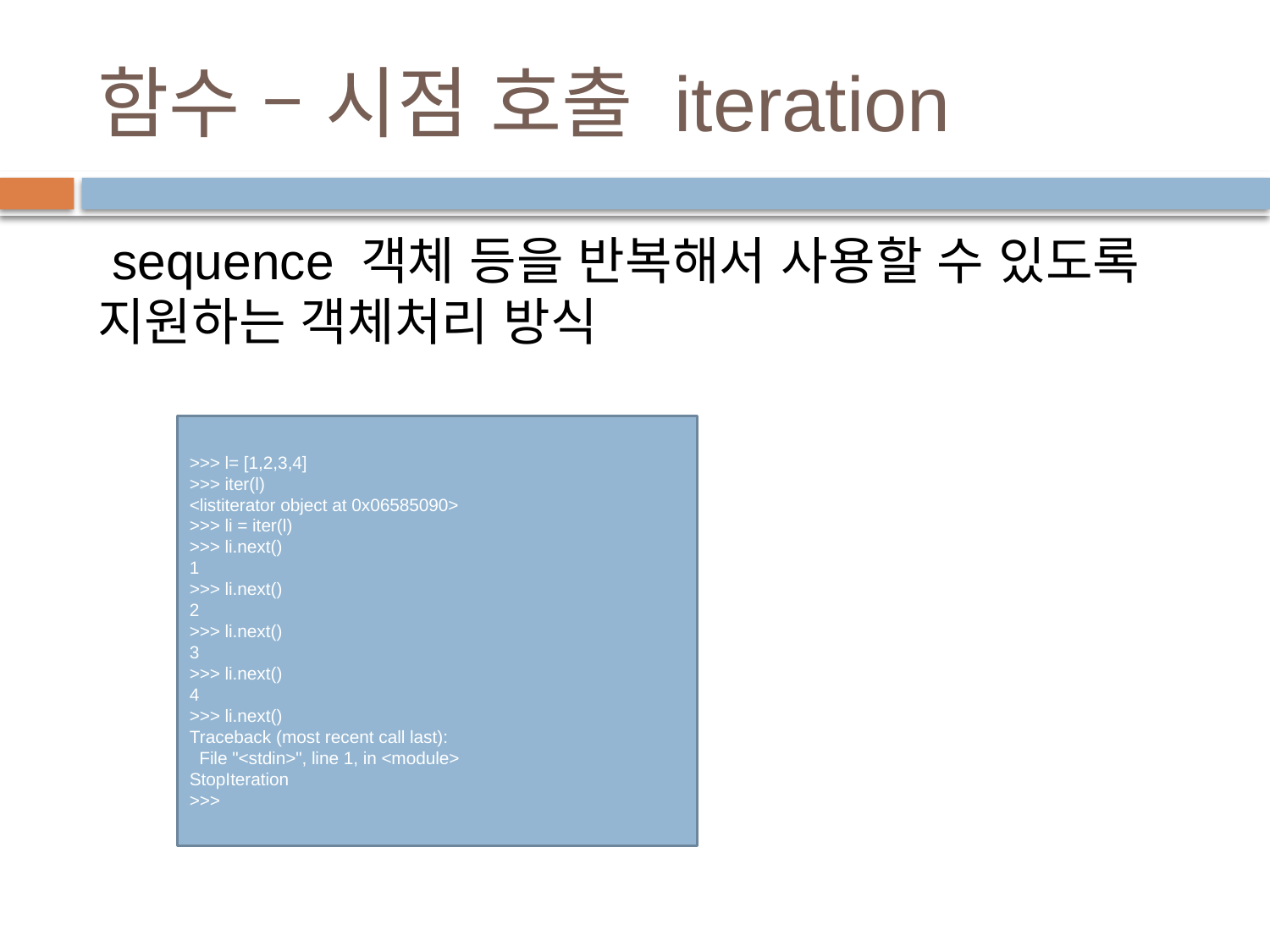

# 함수 – 시점 호출 iteration
 sequence 객체 등을 반복해서 사용할 수 있도록 지원하는 객체처리 방식
>>> l= [1,2,3,4]
>>> iter(l)
<listiterator object at 0x06585090>
>>> li = iter(l)
>>> li.next()
1
>>> li.next()
2
>>> li.next()
3
>>> li.next()
4
>>> li.next()
Traceback (most recent call last):
  File "<stdin>", line 1, in <module>
StopIteration
>>>